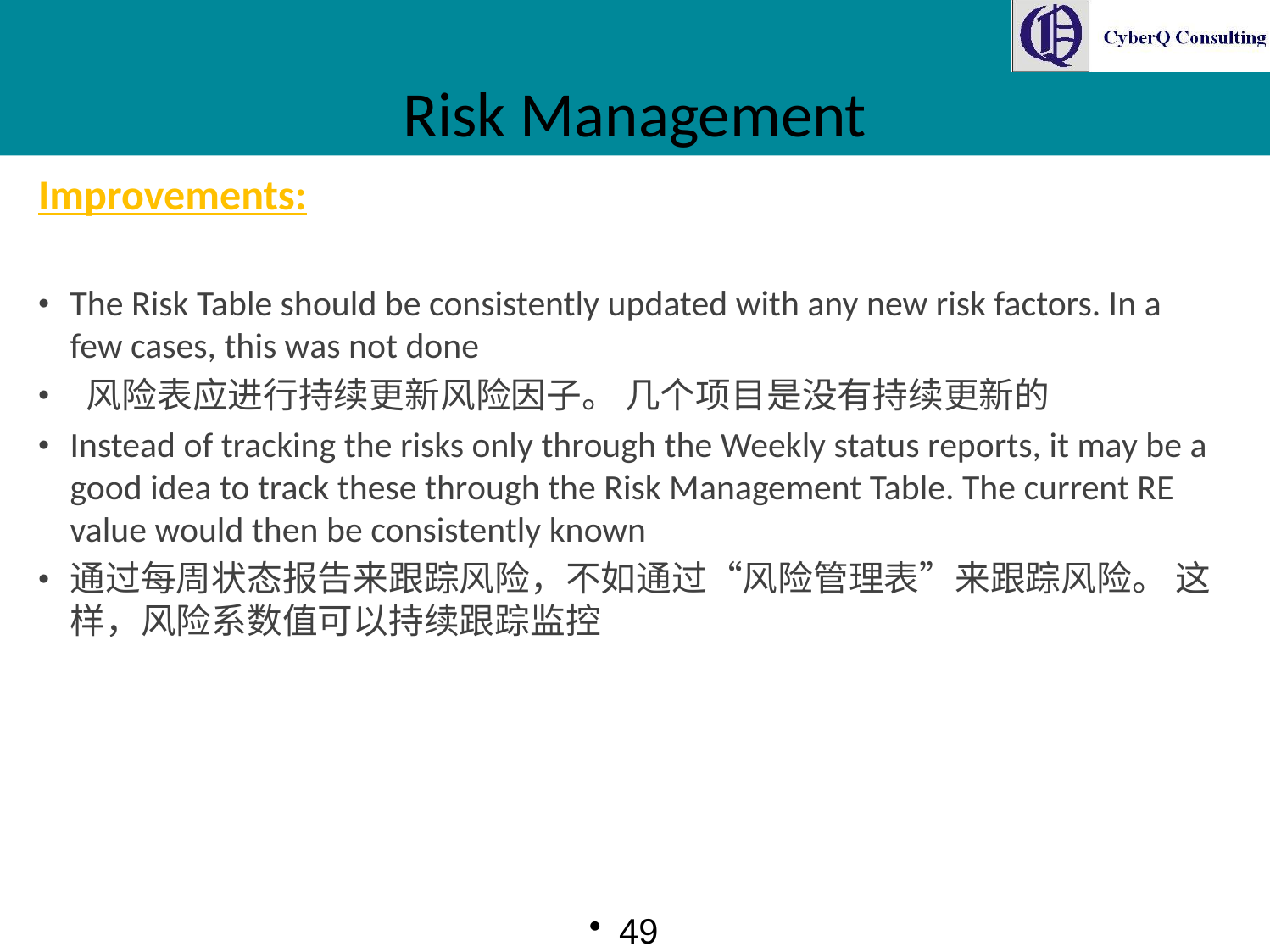

# Risk Management
Improvements:

The Risk Table should be consistently updated with any new risk factors. In a few cases, this was not done
 风险表应进行持续更新风险因子。 几个项目是没有持续更新的
Instead of tracking the risks only through the Weekly status reports, it may be a good idea to track these through the Risk Management Table. The current RE value would then be consistently known
通过每周状态报告来跟踪风险，不如通过“风险管理表”来跟踪风险。 这样，风险系数值可以持续跟踪监控
49